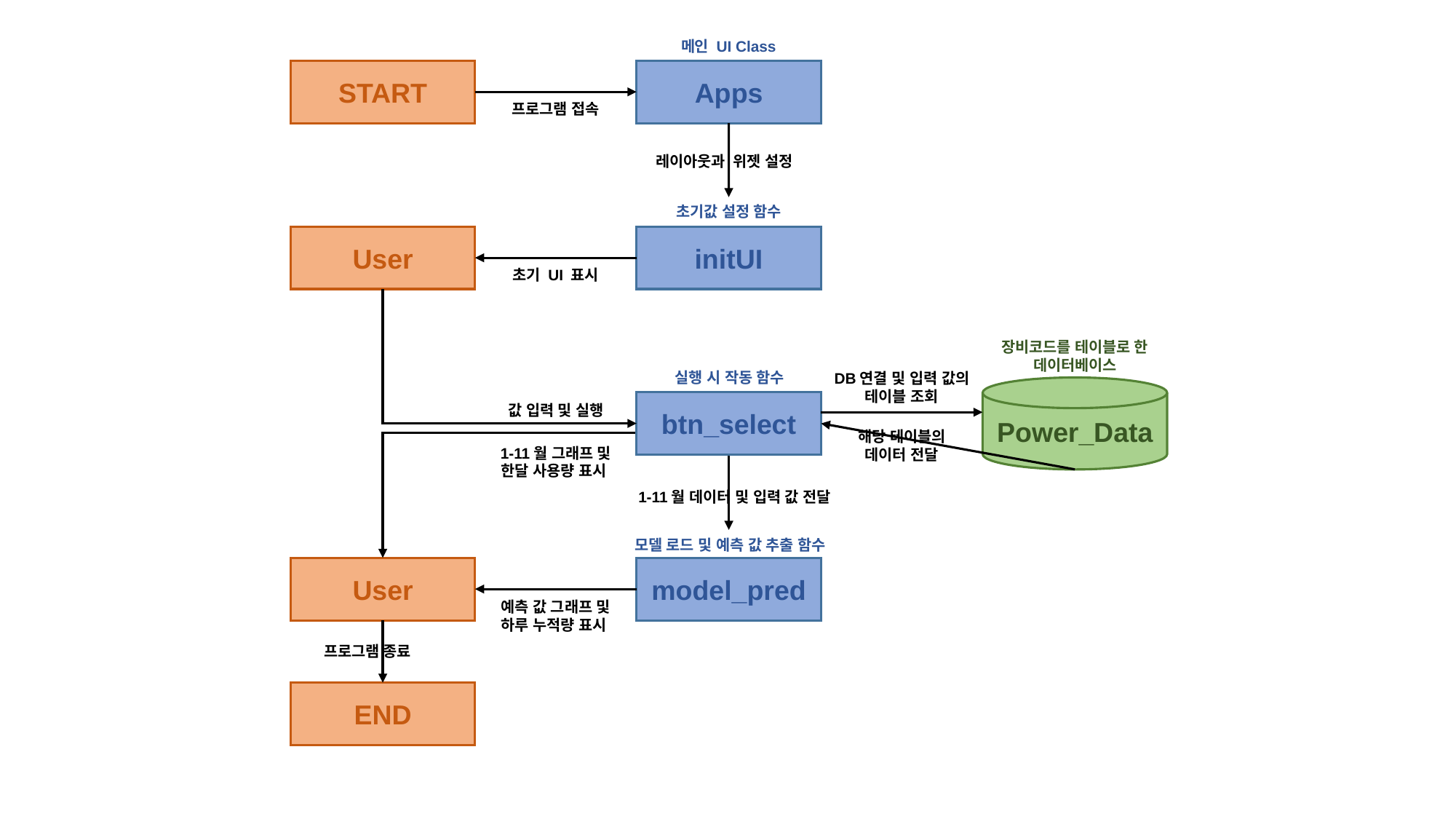

메인 UI Class
START
Apps
프로그램 접속
레이아웃과  위젯 설정
초기값 설정 함수
initUI
User
초기 UI 표시
장비코드를 테이블로 한 데이터베이스
실행 시 작동 함수
DB연결 및 입력 값의
테이블 조회
Power_Data
btn_select
값 입력 및 실행
해당 테이블의
데이터 전달
1-11월 그래프 및 한달 사용량 표시
1-11월 데이터 및 입력 값 전달
모델 로드 및 예측 값 추출 함수
User
model_pred
예측 값 그래프 및
하루 누적량 표시
프로그램 종료
END